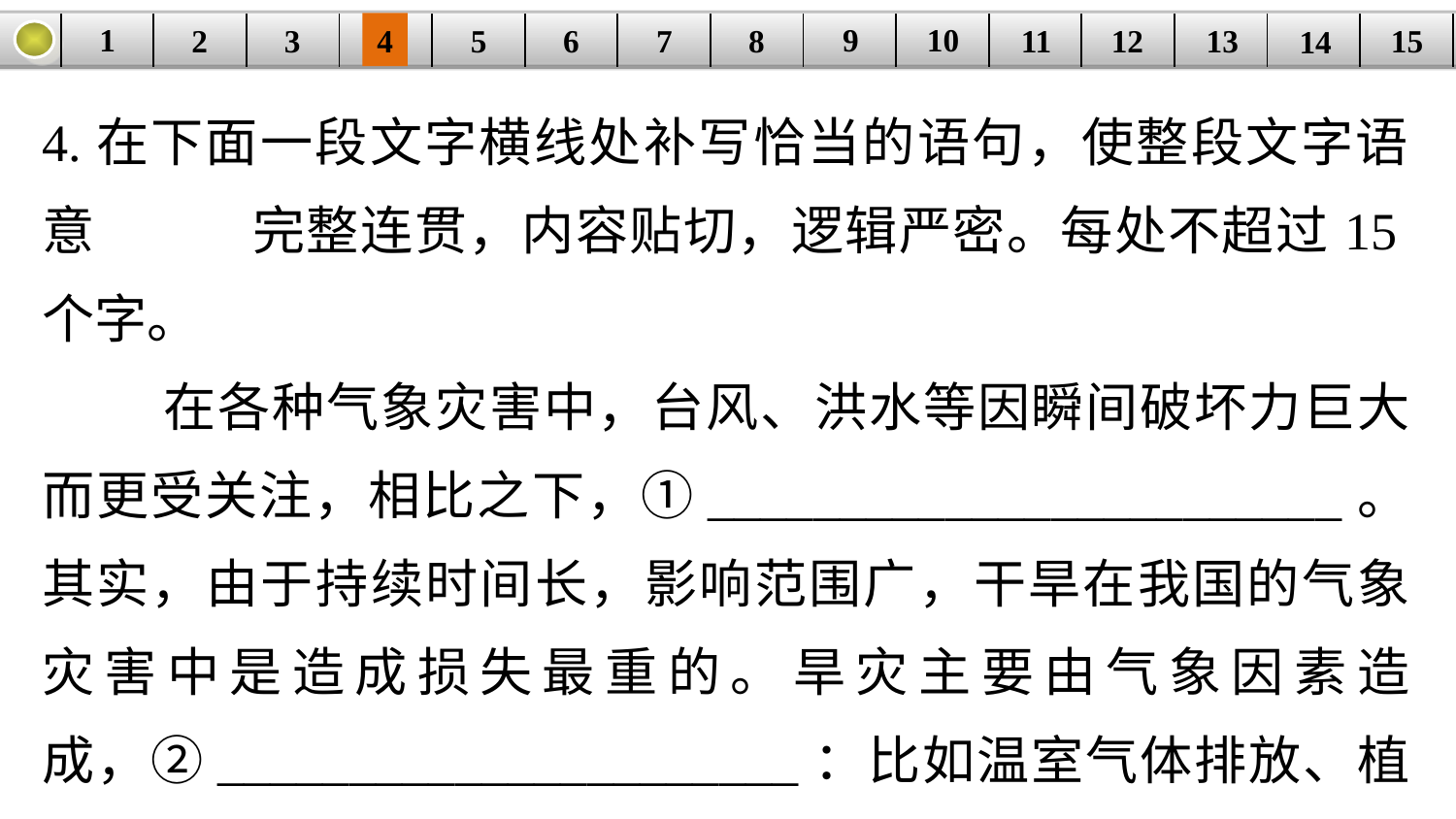

9
10
1
3
4
5
6
8
11
2
12
15
|  |  |  |  |  |  |  |  |  |  |  |  |  |  |  |
| --- | --- | --- | --- | --- | --- | --- | --- | --- | --- | --- | --- | --- | --- | --- |
7
13
14

4.在下面一段文字横线处补写恰当的语句，使整段文字语意            完整连贯，内容贴切，逻辑严密。每处不超过15个字。
        在各种气象灾害中，台风、洪水等因瞬间破坏力巨大而更受关注，相比之下，①________________________。其实，由于持续时间长，影响范围广，干旱在我国的气象灾害中是造成损失最重的。旱灾主要由气象因素造成，②______________________：比如温室气体排放、植被破坏、水源过度开发等都会增加旱灾发生的频度和灾害程度。目前，